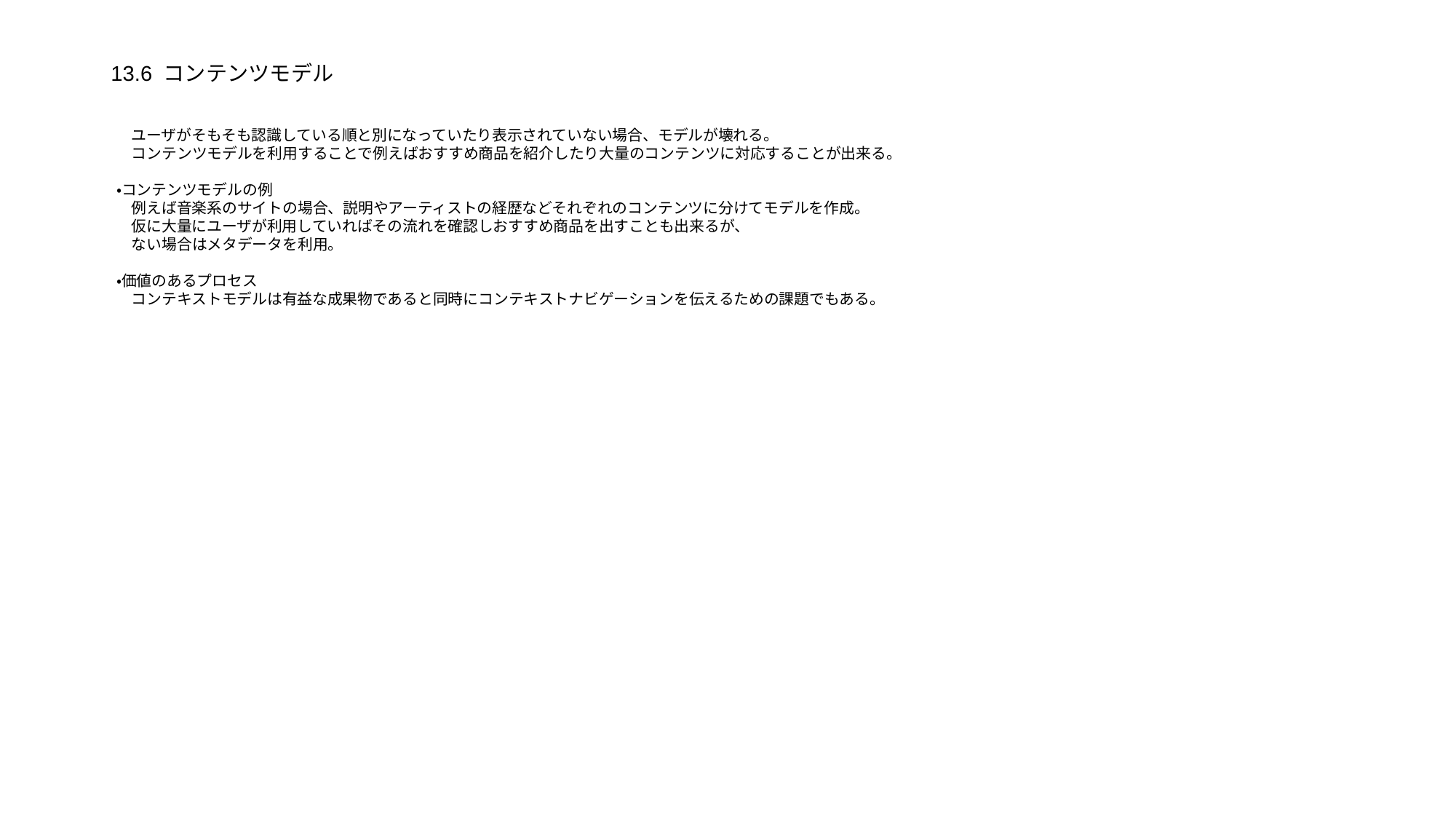

# 13.6 コンテンツモデル
　ユーザがそもそも認識している順と別になっていたり表示されていない場合、モデルが壊れる。
　コンテンツモデルを利用することで例えばおすすめ商品を紹介したり大量のコンテンツに対応することが出来る。

・コンテンツモデルの例
　例えば音楽系のサイトの場合、説明やアーティストの経歴などそれぞれのコンテンツに分けてモデルを作成。
　仮に大量にユーザが利用していればその流れを確認しおすすめ商品を出すことも出来るが、
　ない場合はメタデータを利用。

・価値のあるプロセス
　コンテキストモデルは有益な成果物であると同時にコンテキストナビゲーションを伝えるための課題でもある。